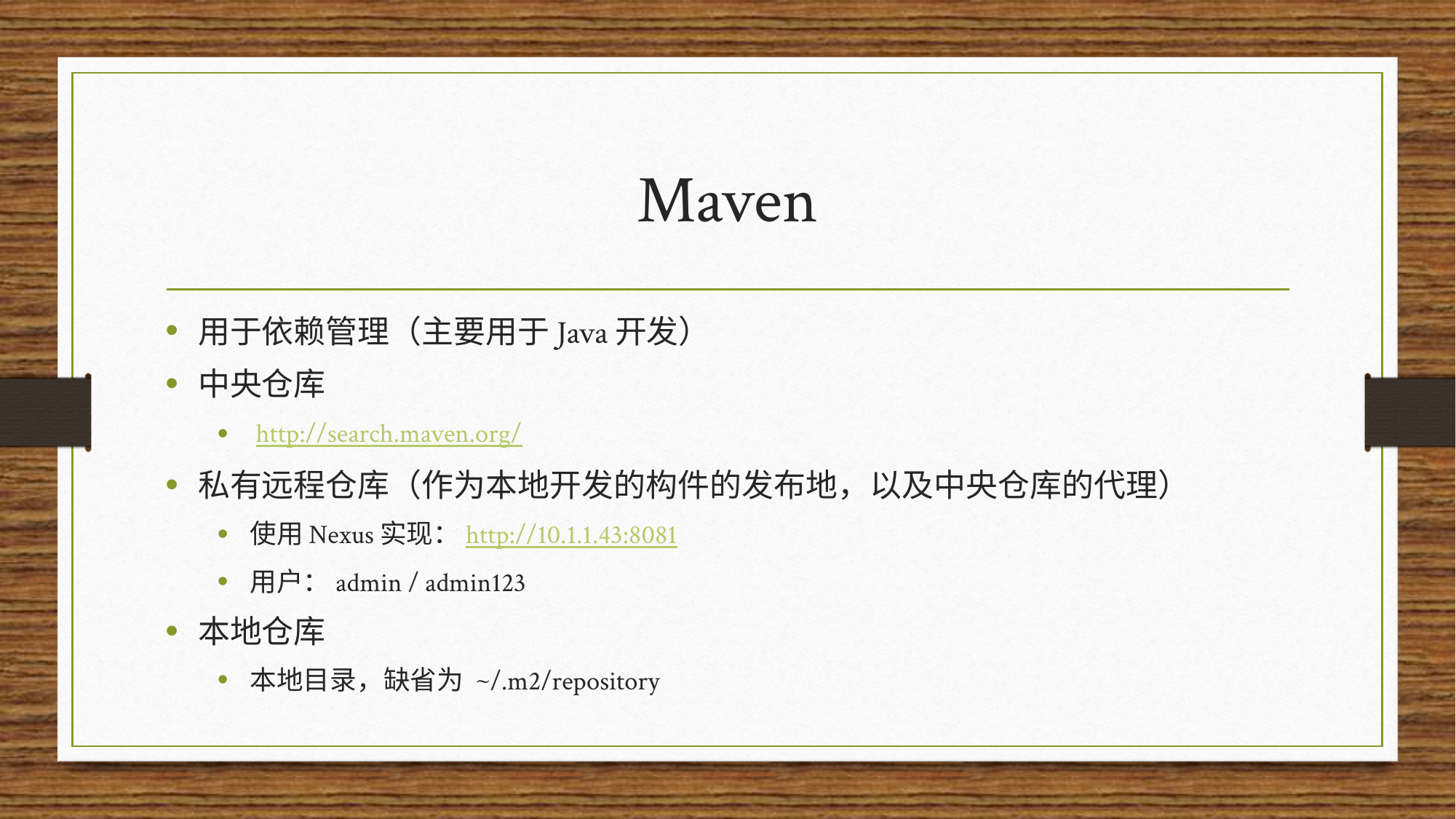

# Maven
用于依赖管理（主要用于Java开发）
中央仓库
 http://search.maven.org/
私有远程仓库（作为本地开发的构件的发布地，以及中央仓库的代理）
使用Nexus实现：http://10.1.1.43:8081
用户：admin / admin123
本地仓库
本地目录，缺省为 ~/.m2/repository